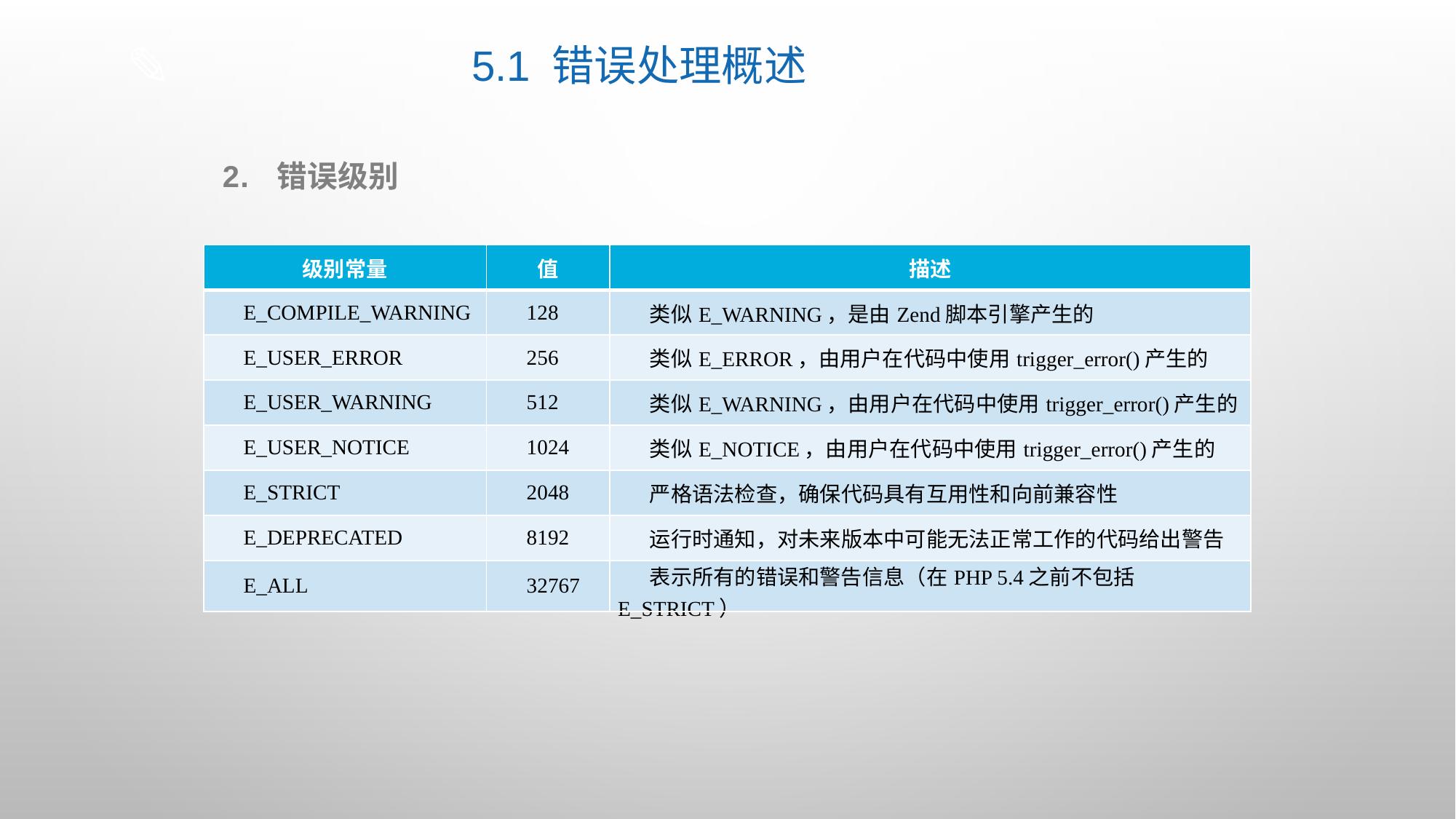

# 5.1 错误处理概述
错误级别
| 级别常量 | 值 | 描述 |
| --- | --- | --- |
| E\_COMPILE\_WARNING | 128 | 类似E\_WARNING，是由Zend脚本引擎产生的 |
| E\_USER\_ERROR | 256 | 类似E\_ERROR，由用户在代码中使用trigger\_error()产生的 |
| E\_USER\_WARNING | 512 | 类似E\_WARNING，由用户在代码中使用trigger\_error()产生的 |
| E\_USER\_NOTICE | 1024 | 类似E\_NOTICE，由用户在代码中使用trigger\_error()产生的 |
| E\_STRICT | 2048 | 严格语法检查，确保代码具有互用性和向前兼容性 |
| E\_DEPRECATED | 8192 | 运行时通知，对未来版本中可能无法正常工作的代码给出警告 |
| E\_ALL | 32767 | 表示所有的错误和警告信息（在PHP 5.4之前不包括E\_STRICT） |